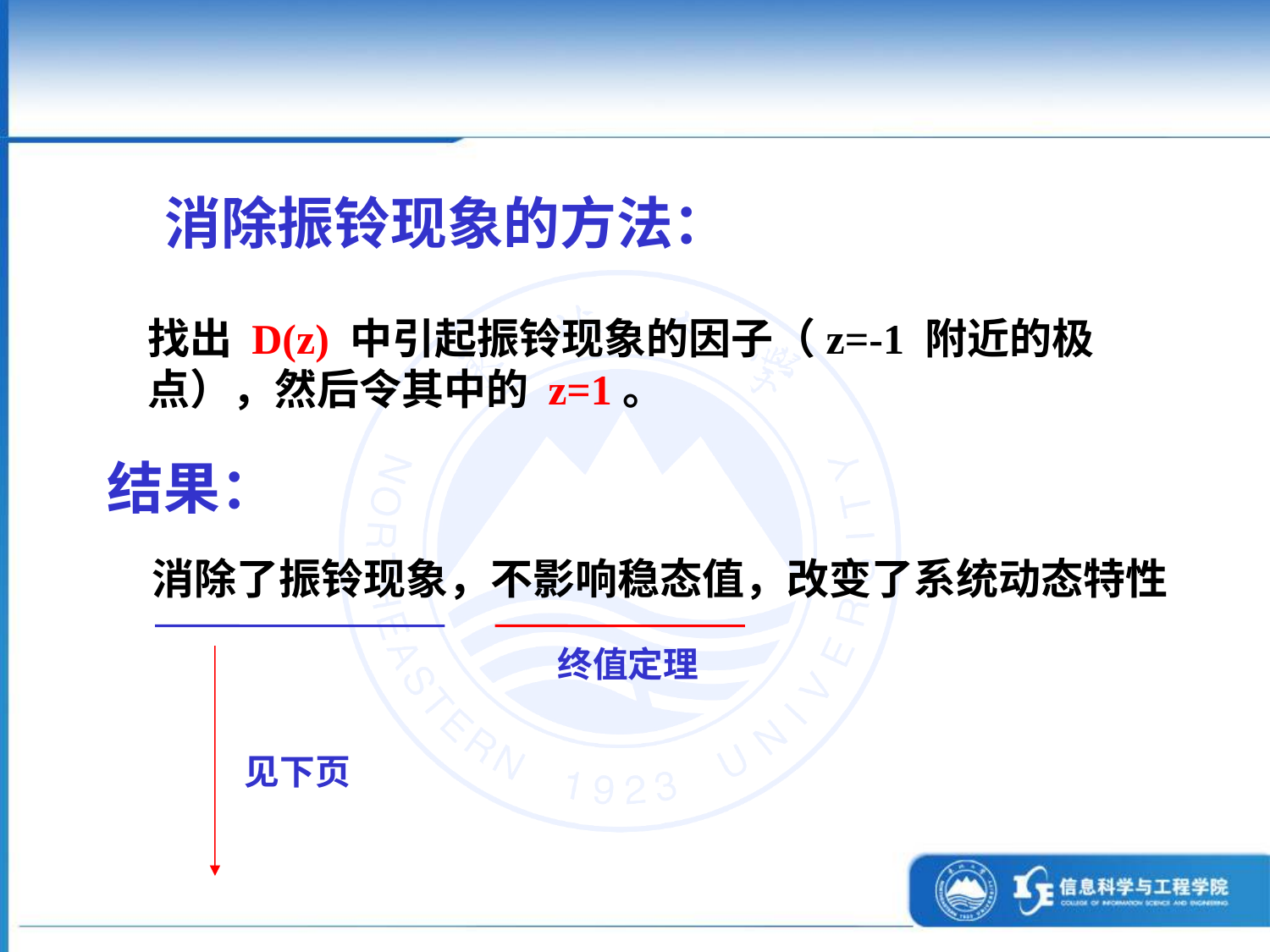

消除振铃现象的方法：
找出 D(z) 中引起振铃现象的因子（z=-1 附近的极点），然后令其中的 z=1。
结果：

消除了振铃现象，不影响稳态值，改变了系统动态特性

终值定理

见下页